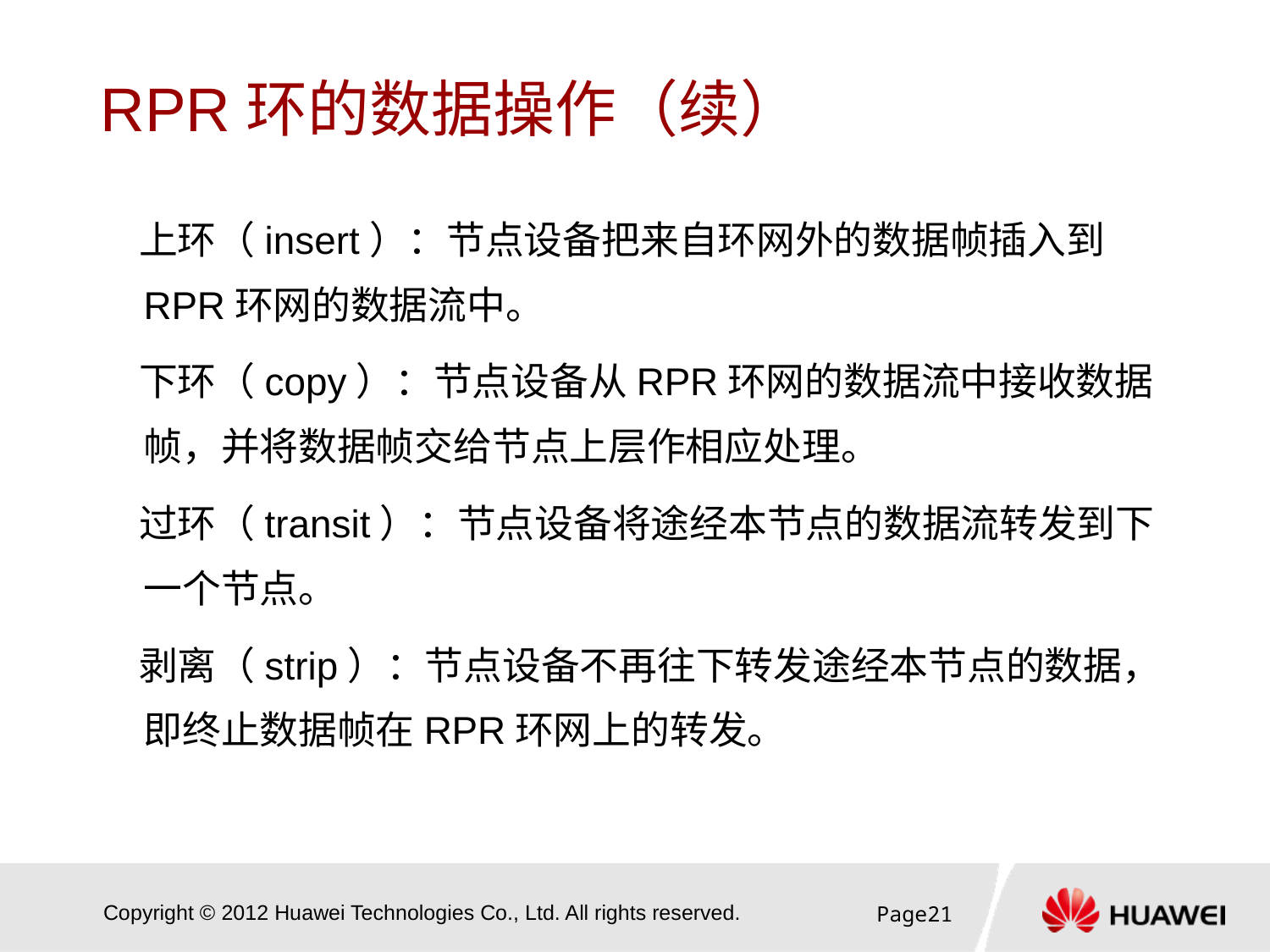

# RPR环的数据操作（续）
上环（insert）：节点设备把来自环网外的数据帧插入到RPR环网的数据流中。
下环（copy）：节点设备从RPR环网的数据流中接收数据帧，并将数据帧交给节点上层作相应处理。
过环（transit）：节点设备将途经本节点的数据流转发到下一个节点。
剥离（strip）：节点设备不再往下转发途经本节点的数据，即终止数据帧在RPR环网上的转发。
Page21